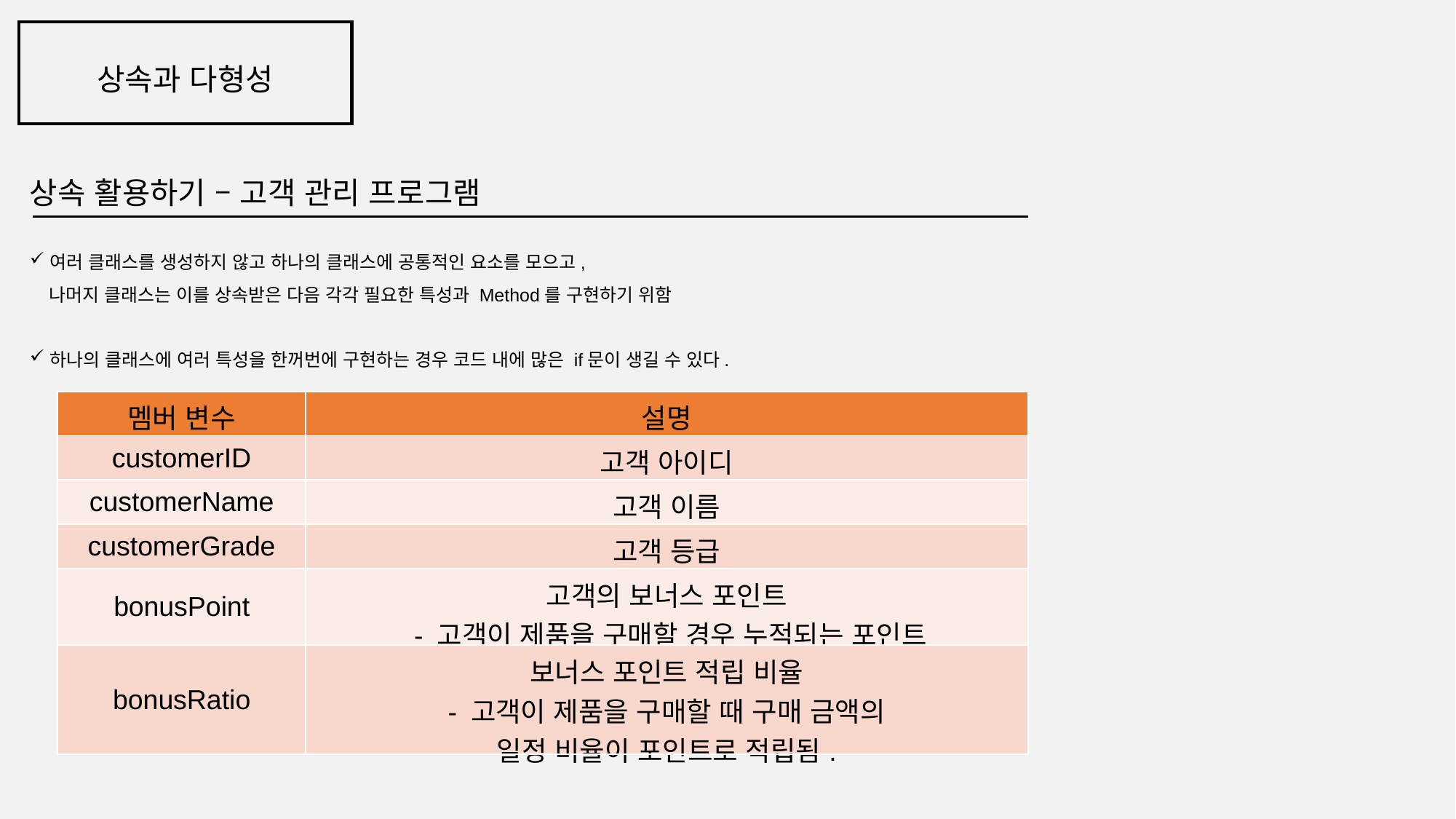

상속과 다형성
상속 활용하기 – 고객 관리 프로그램
여러 클래스를 생성하지 않고 하나의 클래스에 공통적인 요소를 모으고,
   나머지 클래스는 이를 상속받은 다음 각각 필요한 특성과 Method를 구현하기 위함

하나의 클래스에 여러 특성을 한꺼번에 구현하는 경우 코드 내에 많은 if문이 생길 수 있다.
| 멤버 변수 | 설명 |
| --- | --- |
| customerID | 고객 아이디 |
| customerName | 고객 이름 |
| customerGrade | 고객 등급 |
| bonusPoint | 고객의 보너스 포인트 - 고객이 제품을 구매할 경우 누적되는 포인트 |
| bonusRatio | 보너스 포인트 적립 비율 - 고객이 제품을 구매할 때 구매 금액의 일정 비율이 포인트로 적립됨. |